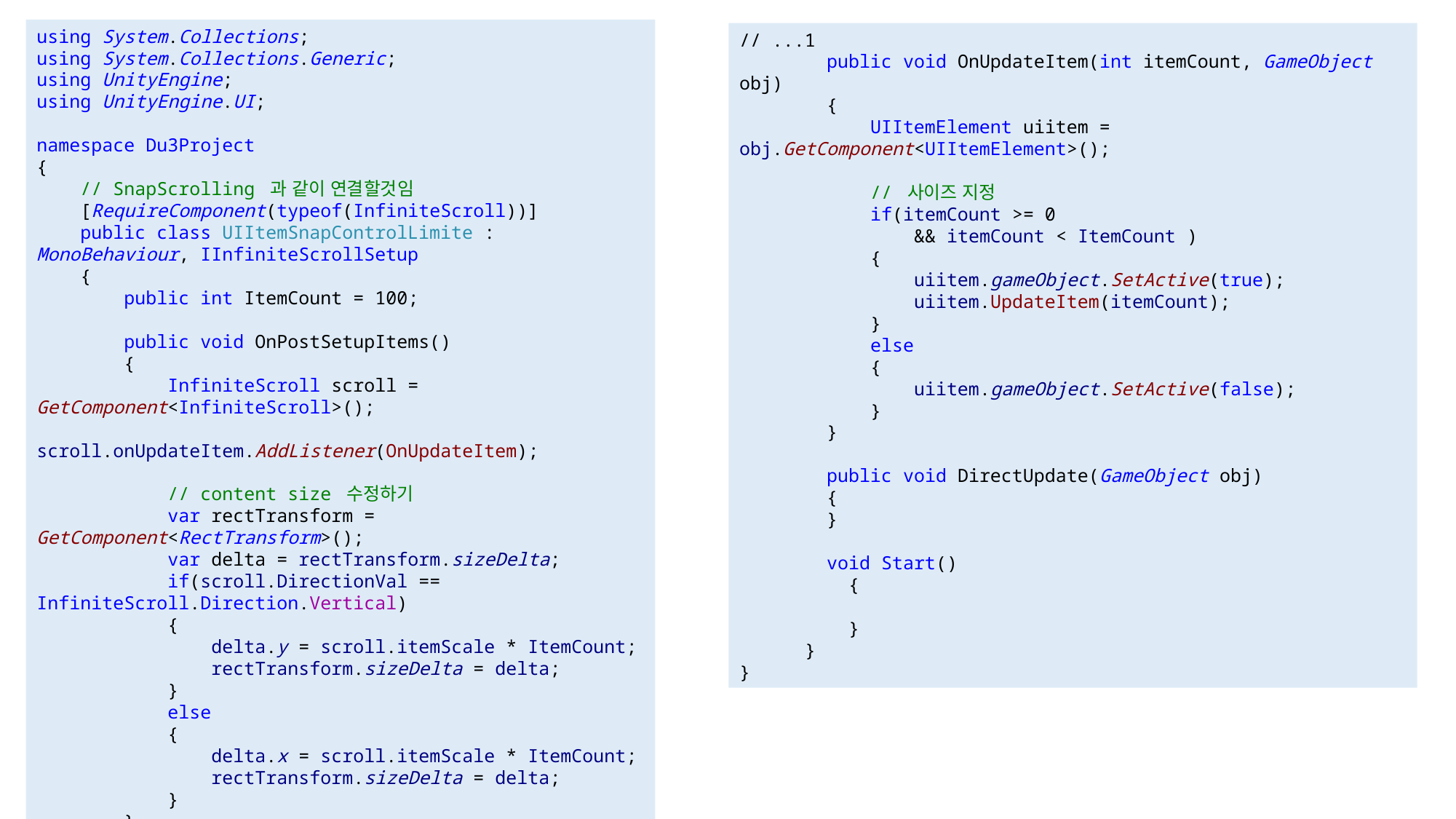

using System.Collections;
using System.Collections.Generic;
using UnityEngine;
using UnityEngine.UI;

namespace Du3Project
{
    // SnapScrolling 과 같이 연결할것임
    [RequireComponent(typeof(InfiniteScroll))]
    public class UIItemSnapControlLimite : MonoBehaviour, IInfiniteScrollSetup
    {
        public int ItemCount = 100;

        public void OnPostSetupItems()
        {
            InfiniteScroll scroll = GetComponent<InfiniteScroll>();
            scroll.onUpdateItem.AddListener(OnUpdateItem);

            // content size 수정하기
            var rectTransform = GetComponent<RectTransform>();
            var delta = rectTransform.sizeDelta;
            if(scroll.DirectionVal == InfiniteScroll.Direction.Vertical)
            {
                delta.y = scroll.itemScale * ItemCount;
                rectTransform.sizeDelta = delta;
            }
            else
            {
                delta.x = scroll.itemScale * ItemCount;
                rectTransform.sizeDelta = delta;
            }
        }
// ...1
#
// ...1
        public void OnUpdateItem(int itemCount, GameObject obj)
        {
            UIItemElement uiitem = obj.GetComponent<UIItemElement>();

            // 사이즈 지정
            if(itemCount >= 0
                && itemCount < ItemCount )
            {
                uiitem.gameObject.SetActive(true);
                uiitem.UpdateItem(itemCount);
            }
            else
            {
                uiitem.gameObject.SetActive(false);
            }
        }

        public void DirectUpdate(GameObject obj)
        {
        }

        void Start()
	{

	}
      }
}